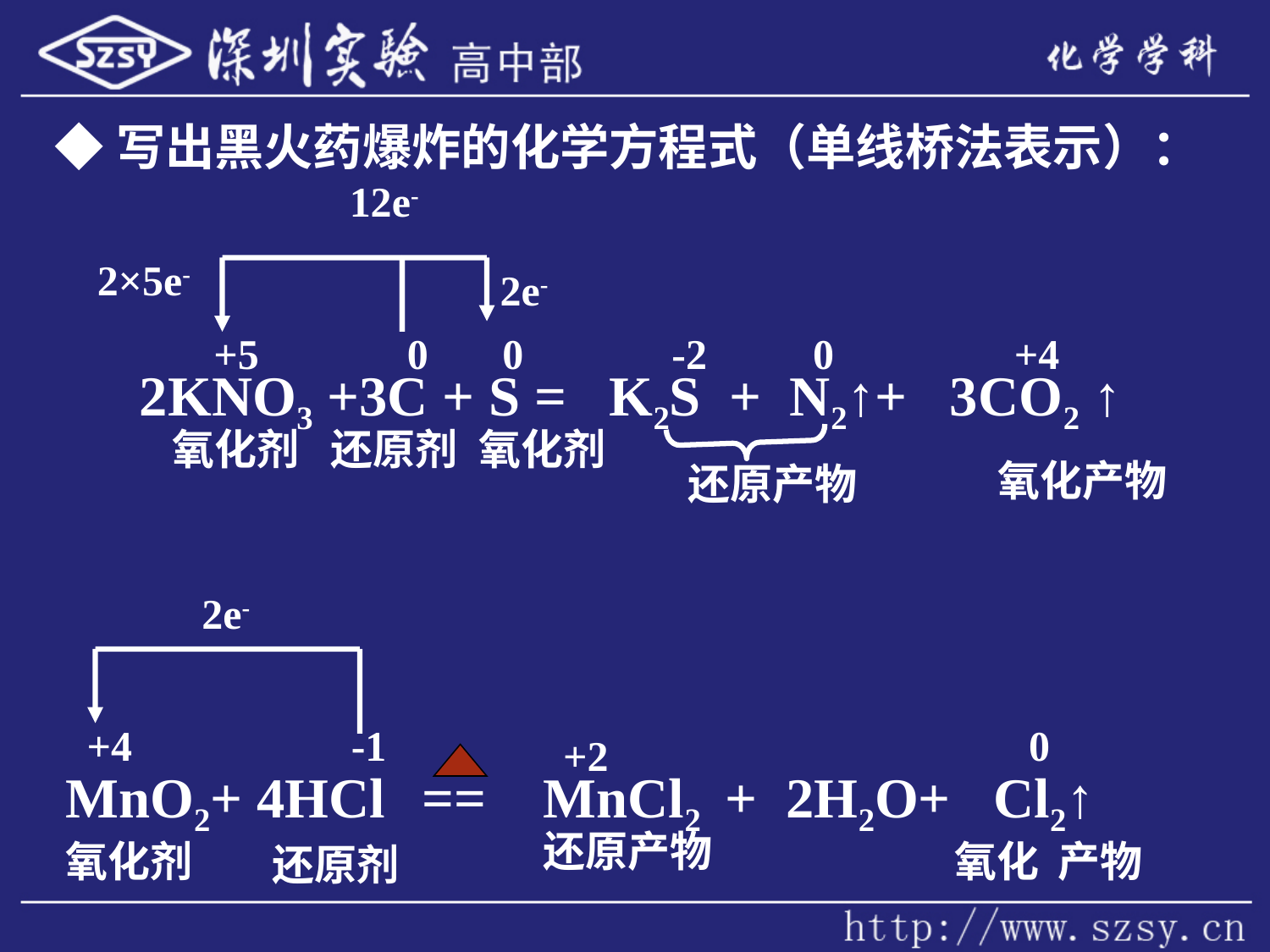

◆写出黑火药爆炸的化学方程式（单线桥法表示）：
12e-
2×5e-

2e-
+5              0       0              -2          0                 +4
2KNO3 +3C + S =   K2S  +  N2↑+   3CO2 ↑

氧化剂
还原剂
氧化剂
氧化产物
还原产物
2e-

+4
-1
0
+2

MnO2+ 4HCl   ==    MnCl2   +  2H2O+   Cl2↑
还原产物
氧化剂
氧化  产物
 还原剂